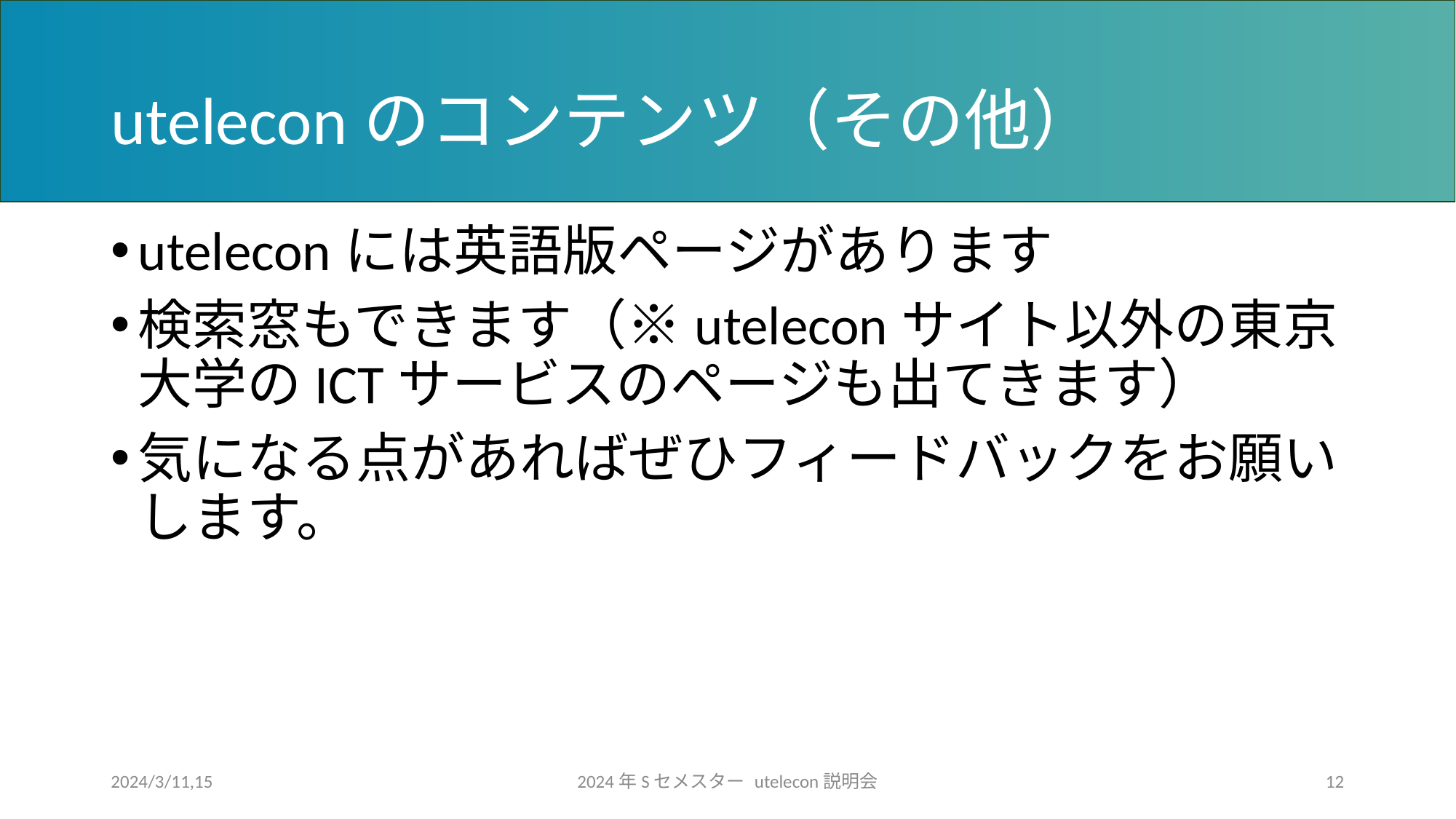

# uteleconのコンテンツ（その他）
uteleconには英語版ページがあります
検索窓もできます（※uteleconサイト以外の東京大学のICTサービスのページも出てきます）
気になる点があればぜひフィードバックをお願いします。
2024/3/11,15
2024年Sセメスター utelecon説明会
12